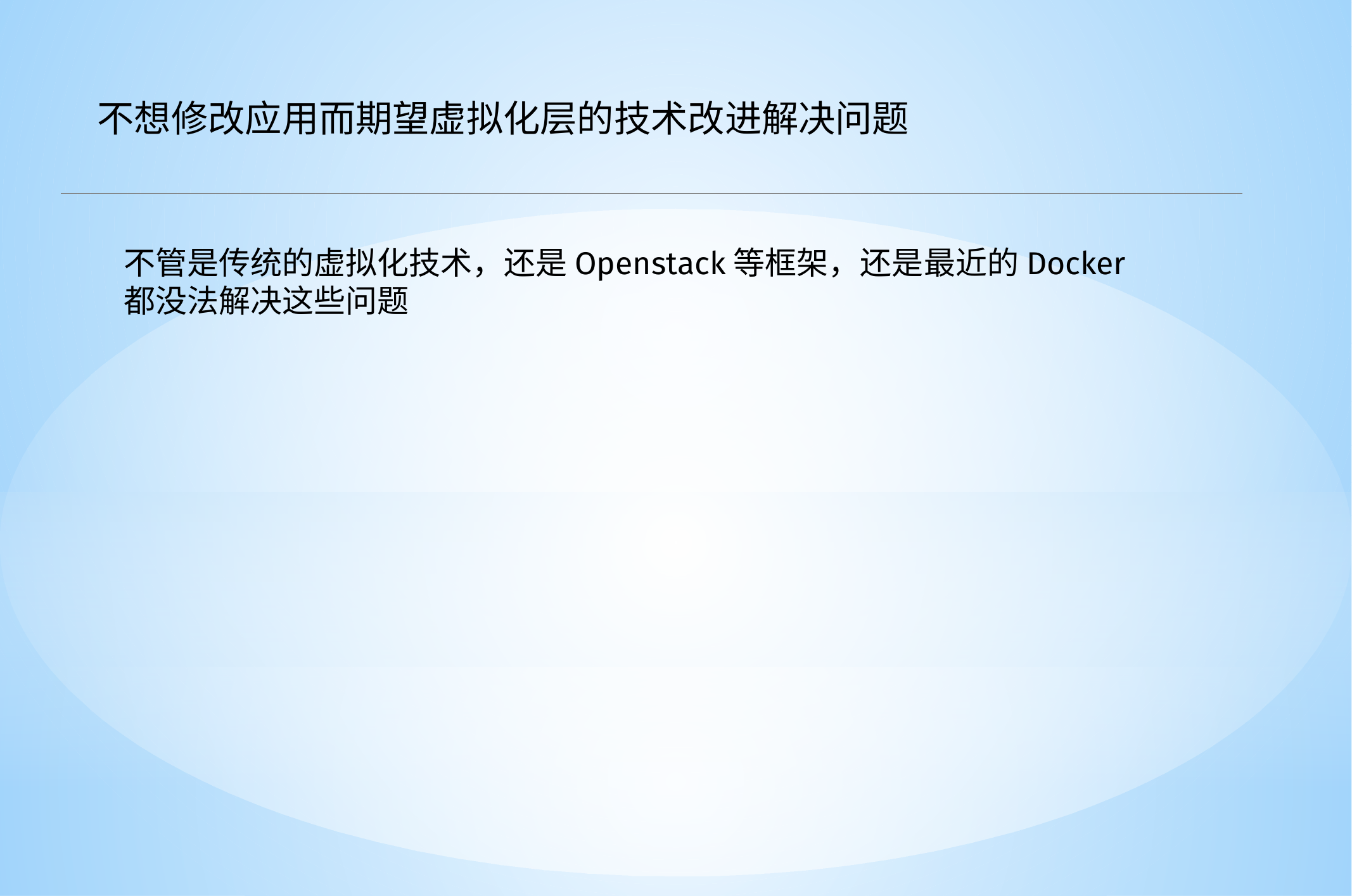

不想修改应用而期望虚拟化层的技术改进解决问题
不管是传统的虚拟化技术，还是Openstack等框架，还是最近的Docker都没法解决这些问题